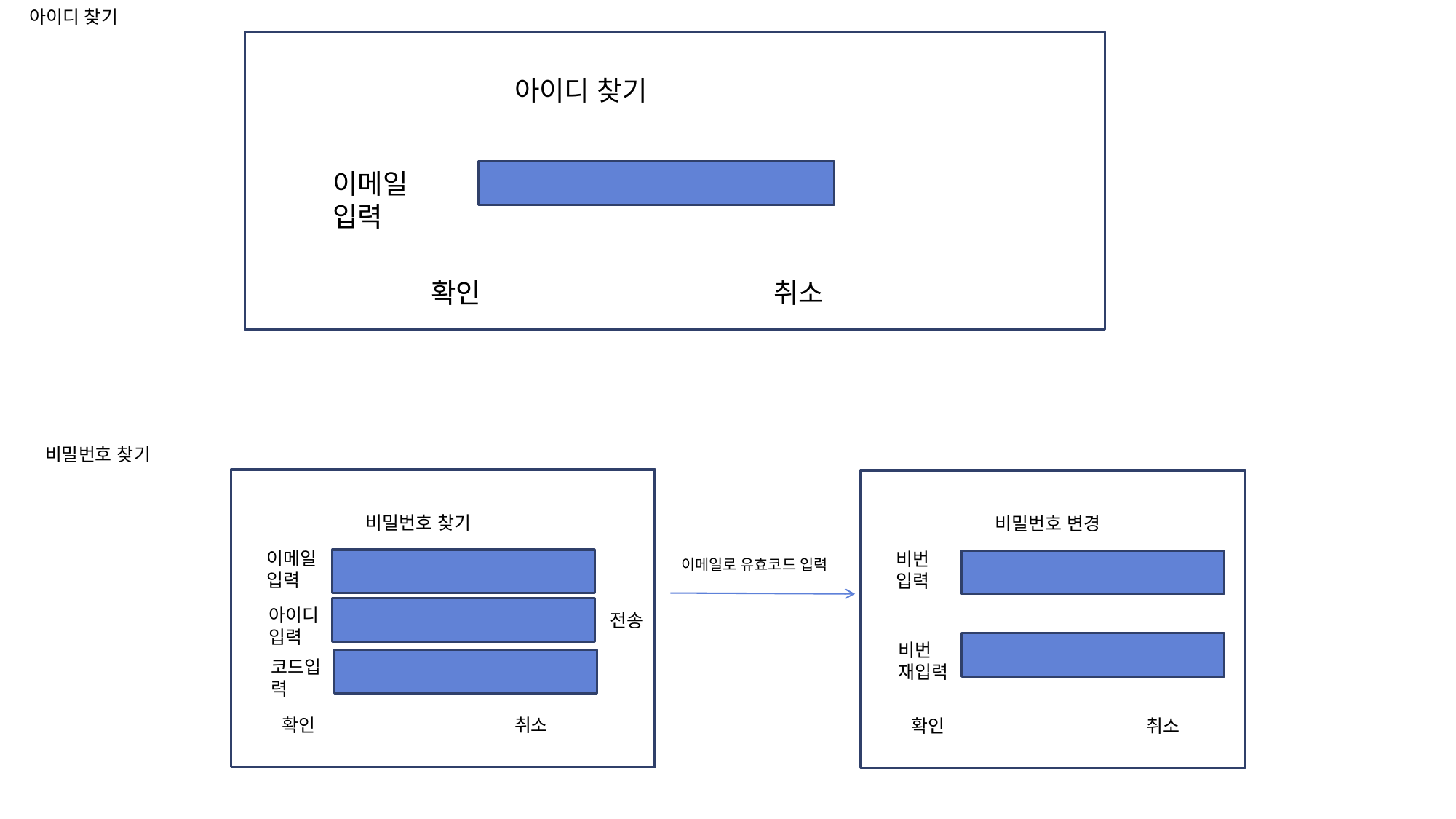

아이디 찾기

아이디 찾기
이메일 입력

확인
취소
비밀번호 찾기

비밀번호 찾기
비밀번호 변경
이메일 입력
비번 입력

이메일로 유효코드 입력

아이디입력

전송
비번 재입력

코드입력

확인
취소
확인
취소